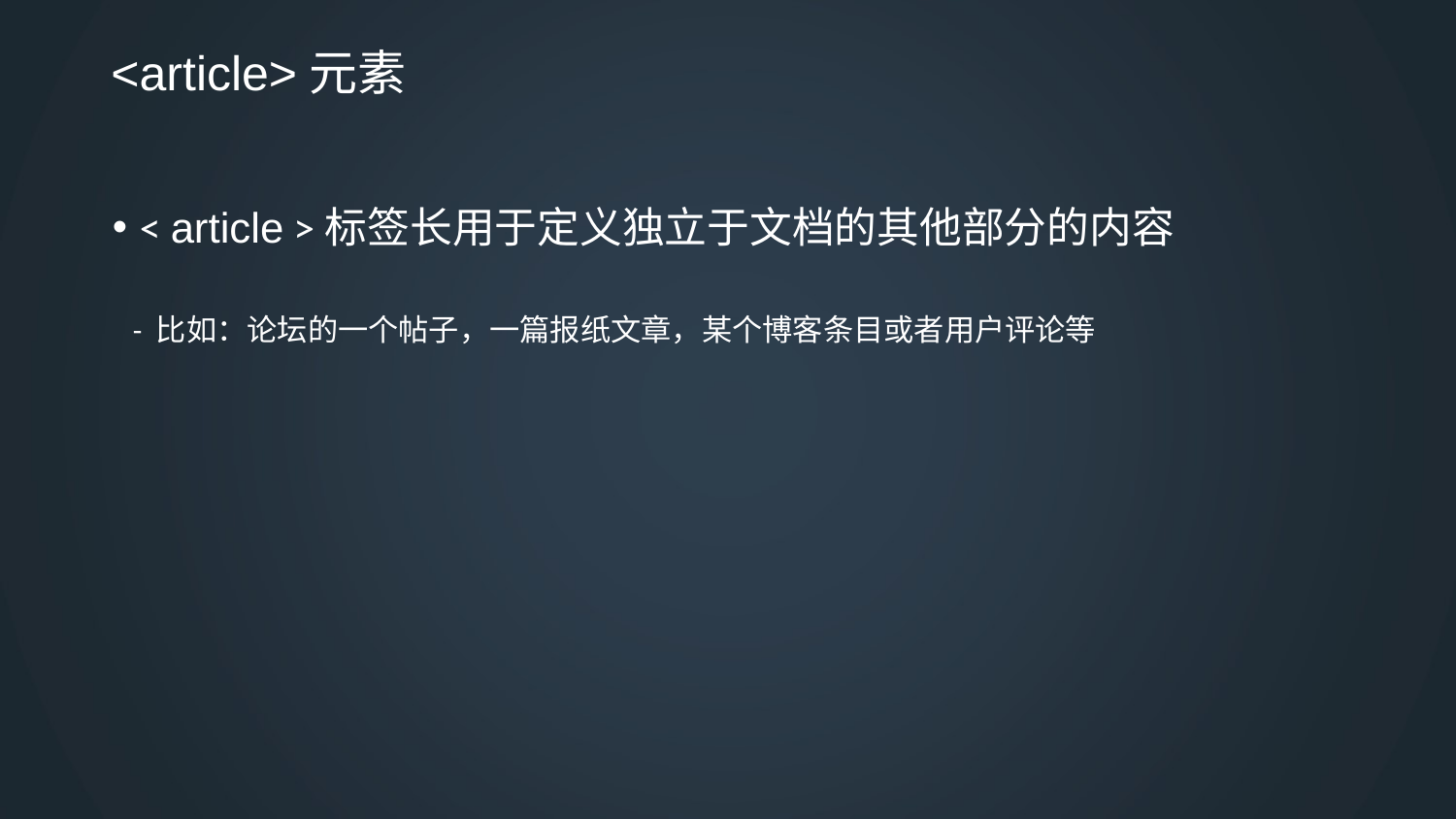

# <article>元素
< article >标签长用于定义独立于文档的其他部分的内容

   - 比如：论坛的一个帖子，一篇报纸文章，某个博客条目或者用户评论等